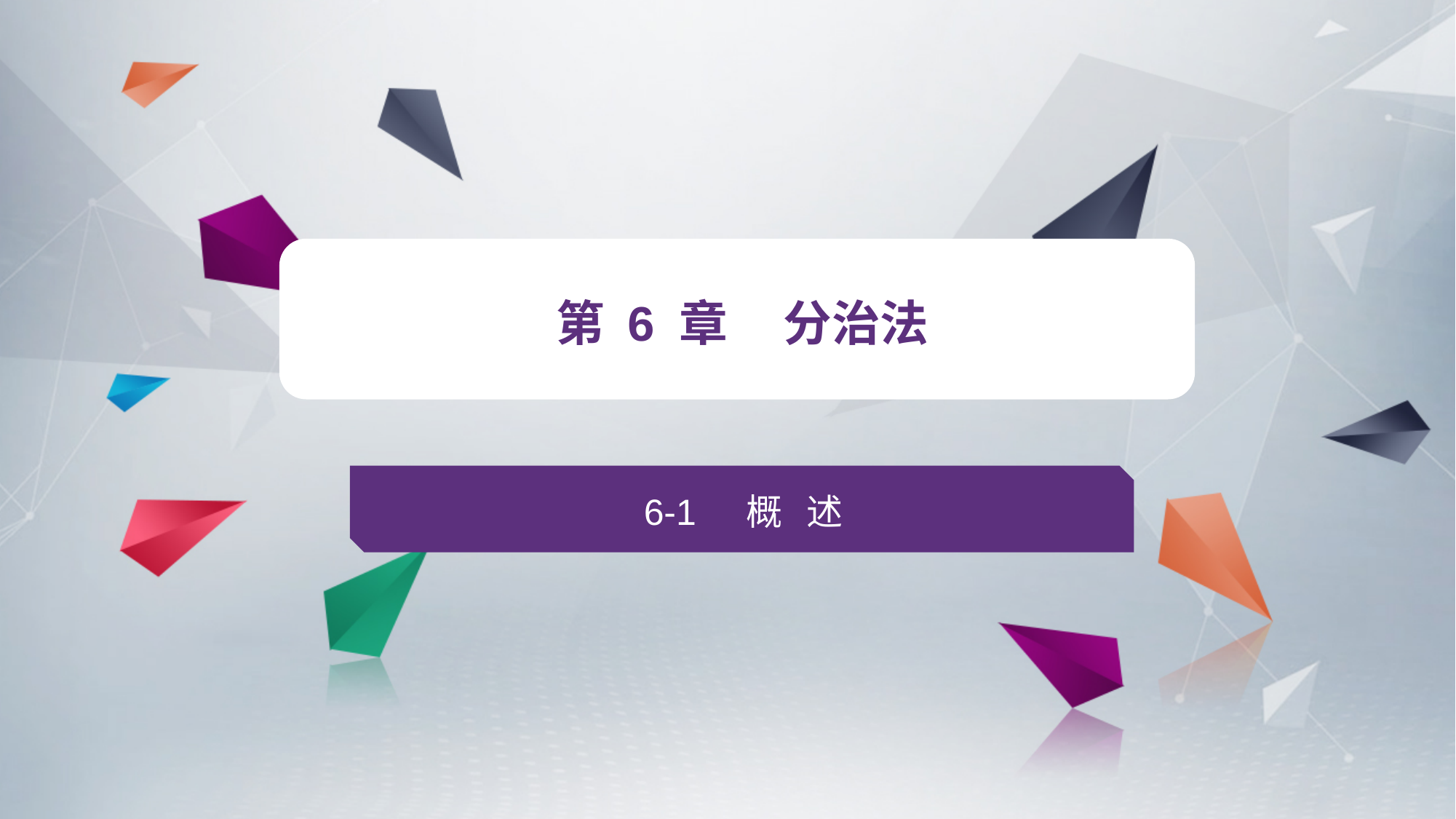

v
第 6 章     分治法

6-1    概   述